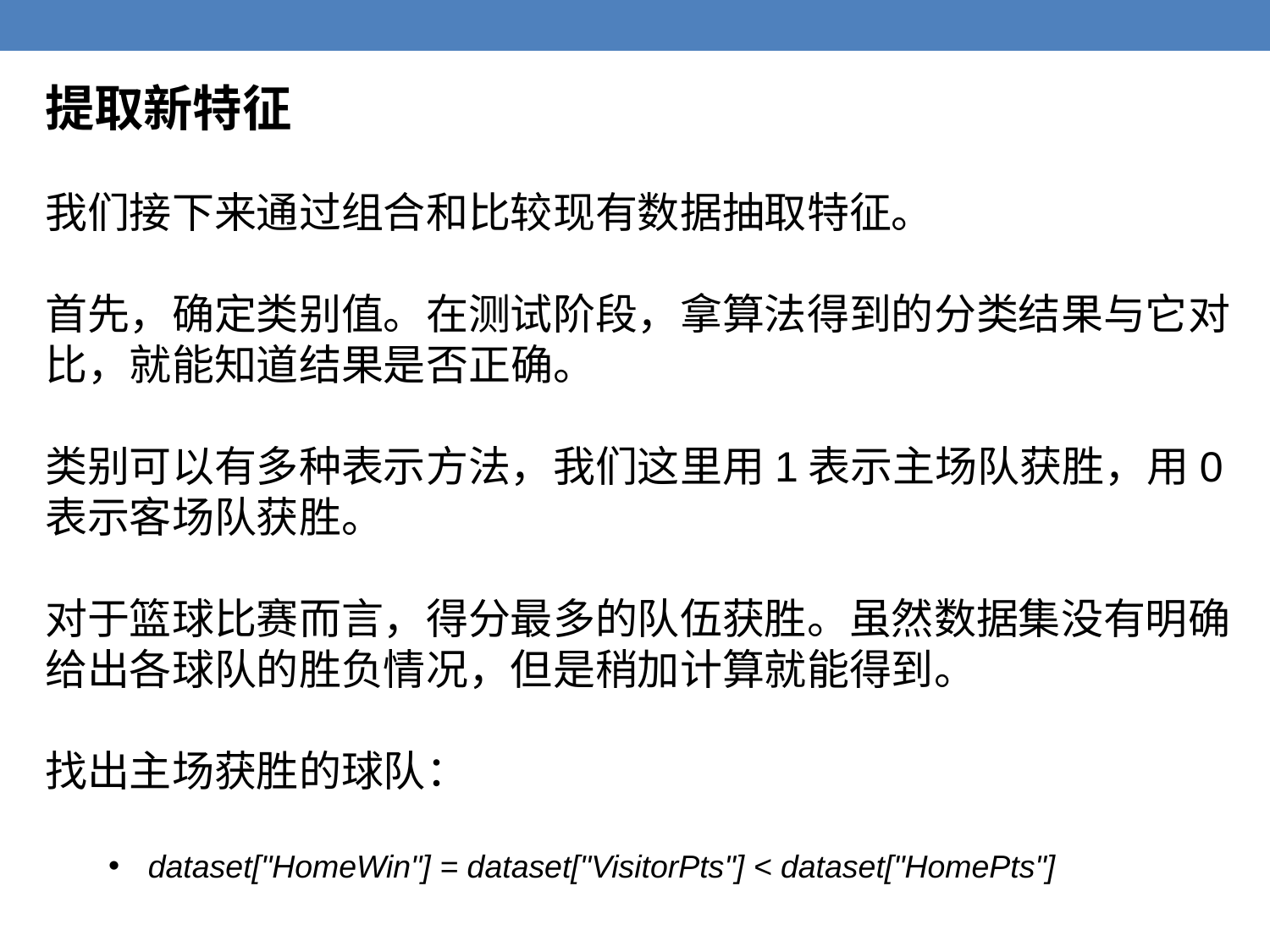

提取新特征
我们接下来通过组合和比较现有数据抽取特征。

首先，确定类别值。在测试阶段，拿算法得到的分类结果与它对比，就能知道结果是否正确。

类别可以有多种表示方法，我们这里用1表示主场队获胜，用0表示客场队获胜。

对于篮球比赛而言，得分最多的队伍获胜。虽然数据集没有明确给出各球队的胜负情况，但是稍加计算就能得到。

找出主场获胜的球队：

dataset["HomeWin"] = dataset["VisitorPts"] < dataset["HomePts"]